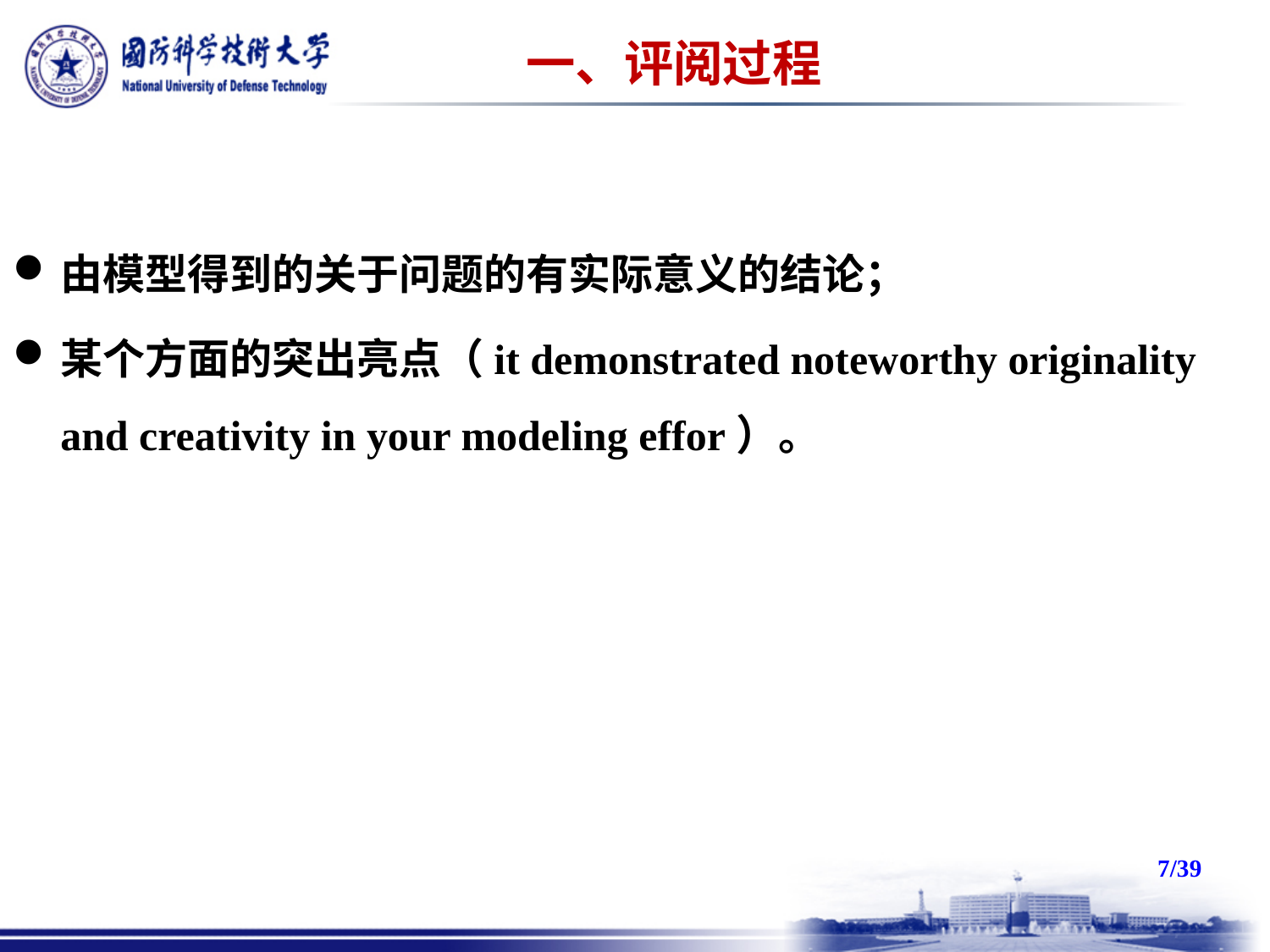

一、评阅过程
由模型得到的关于问题的有实际意义的结论；
某个方面的突出亮点（it demonstrated noteworthy originality and creativity in your modeling effor）。